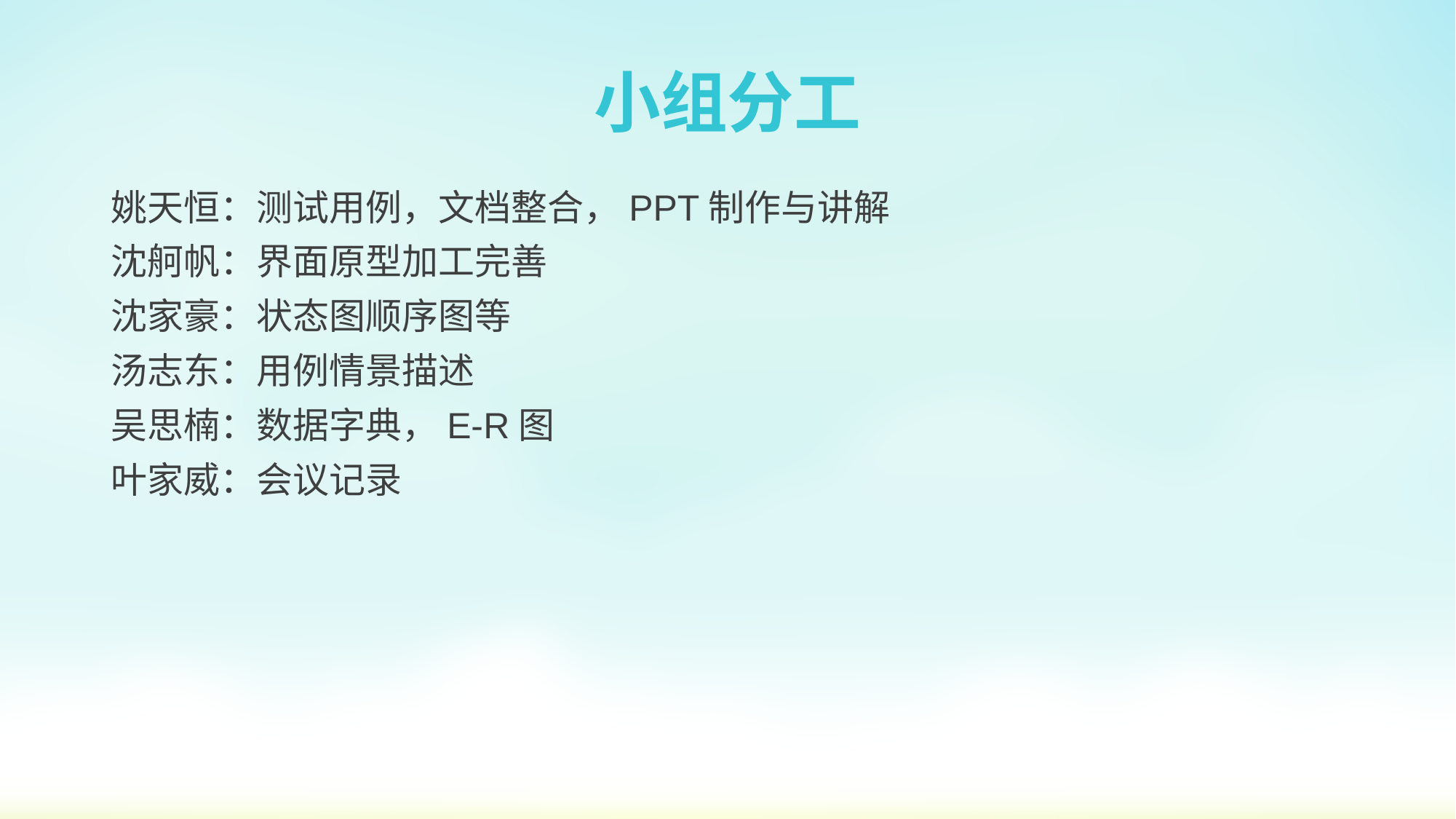

# 小组分工
姚天恒：测试用例，文档整合，PPT制作与讲解
沈舸帆：界面原型加工完善
沈家豪：状态图顺序图等
汤志东：用例情景描述
吴思楠：数据字典，E-R图
叶家威：会议记录